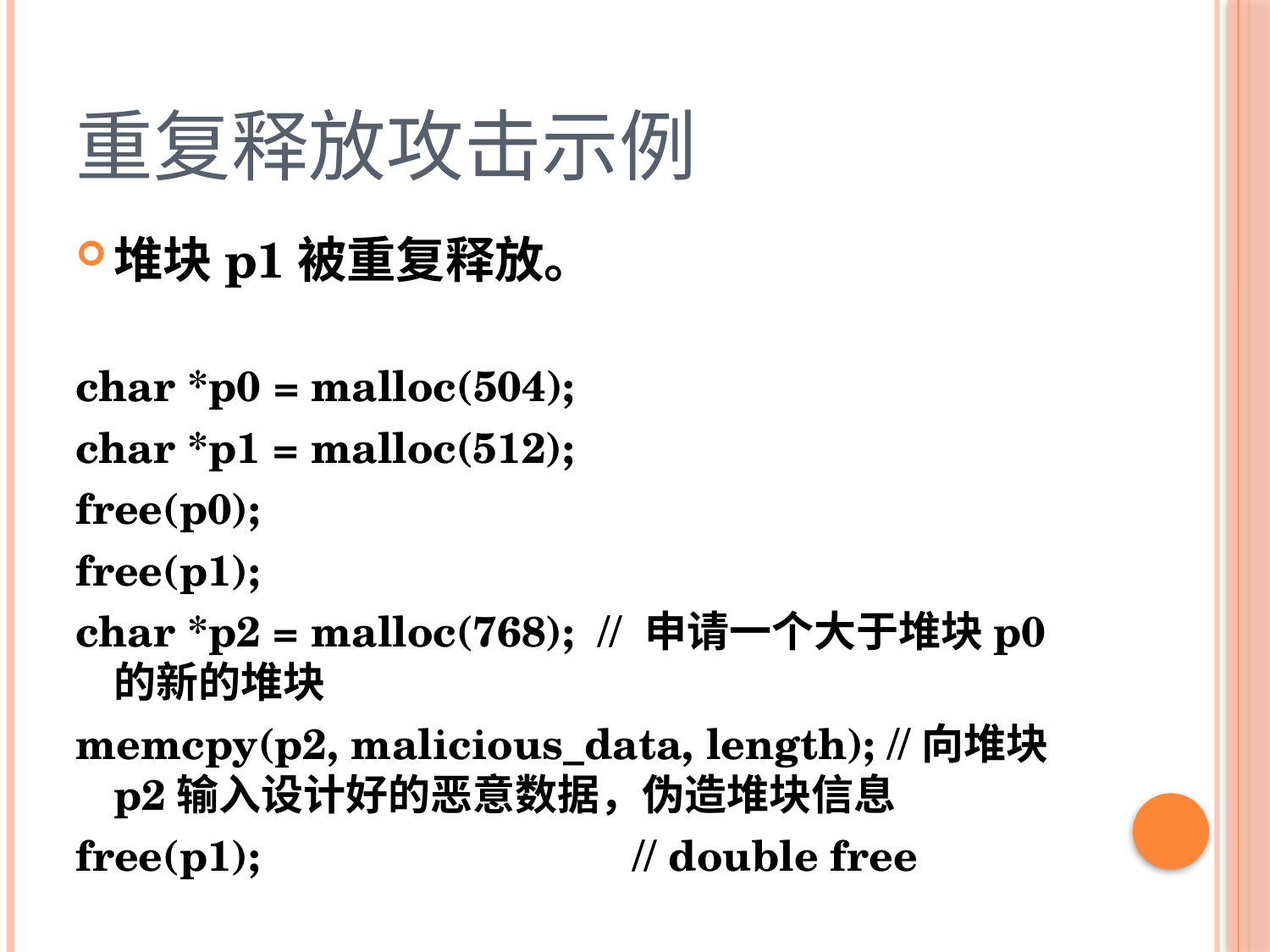

# 重复释放攻击示例
堆块p1被重复释放。

char *p0 = malloc(504);
char *p1 = malloc(512);
free(p0);
free(p1);
char *p2 = malloc(768);  // 申请一个大于堆块p0的新的堆块
memcpy(p2, malicious_data, length); //向堆块p2输入设计好的恶意数据，伪造堆块信息
free(p1);	                      // double free